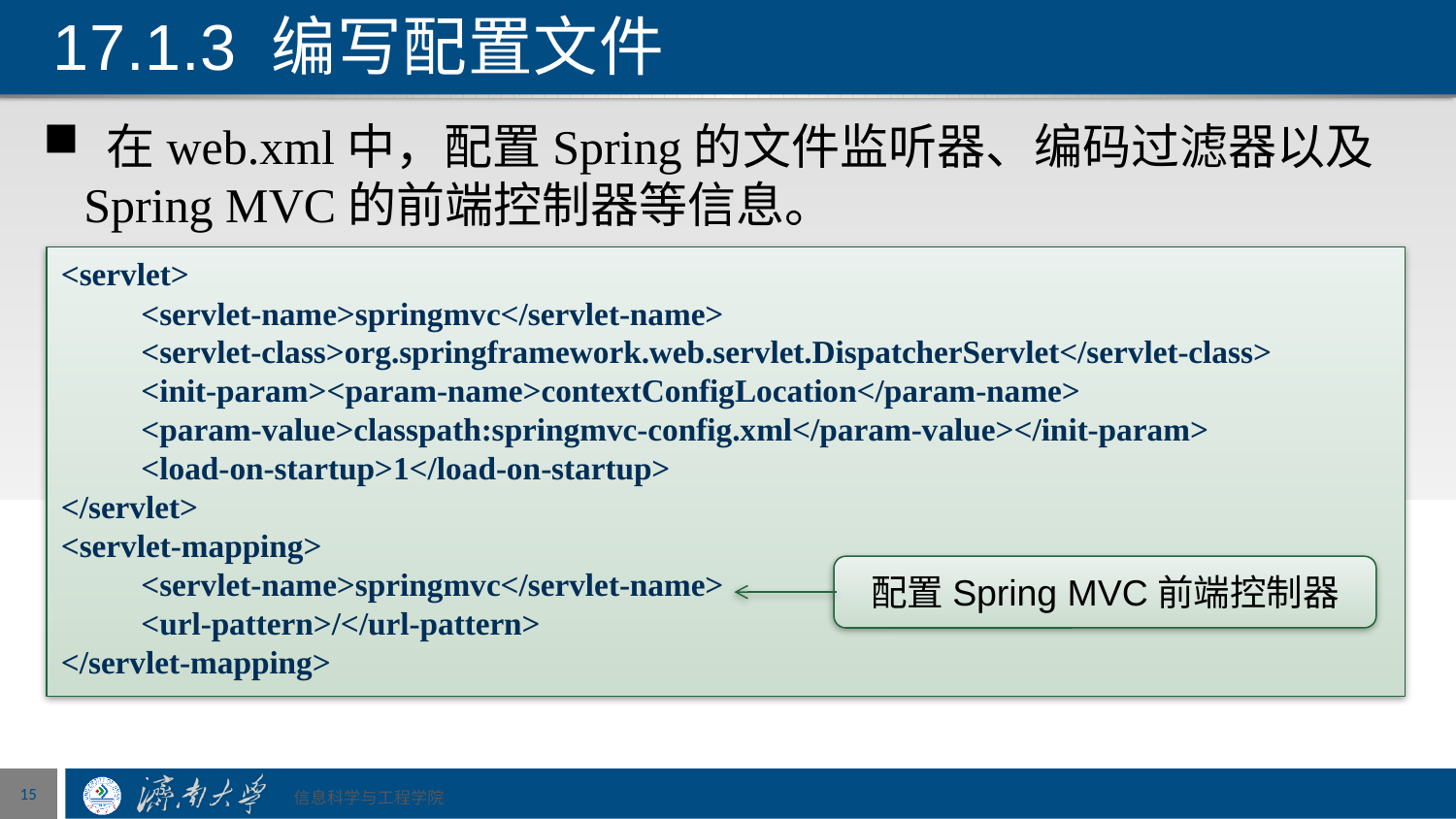

# 17.1.3 编写配置文件
 在web.xml中，配置Spring的文件监听器、编码过滤器以及Spring MVC的前端控制器等信息。
<servlet>
          <servlet-name>springmvc</servlet-name>
          <servlet-class>org.springframework.web.servlet.DispatcherServlet</servlet-class>
          <init-param><param-name>contextConfigLocation</param-name>
          <param-value>classpath:springmvc-config.xml</param-value></init-param>
          <load-on-startup>1</load-on-startup>
</servlet>
<servlet-mapping>
          <servlet-name>springmvc</servlet-name>
          <url-pattern>/</url-pattern>
</servlet-mapping>
配置Spring MVC前端控制器